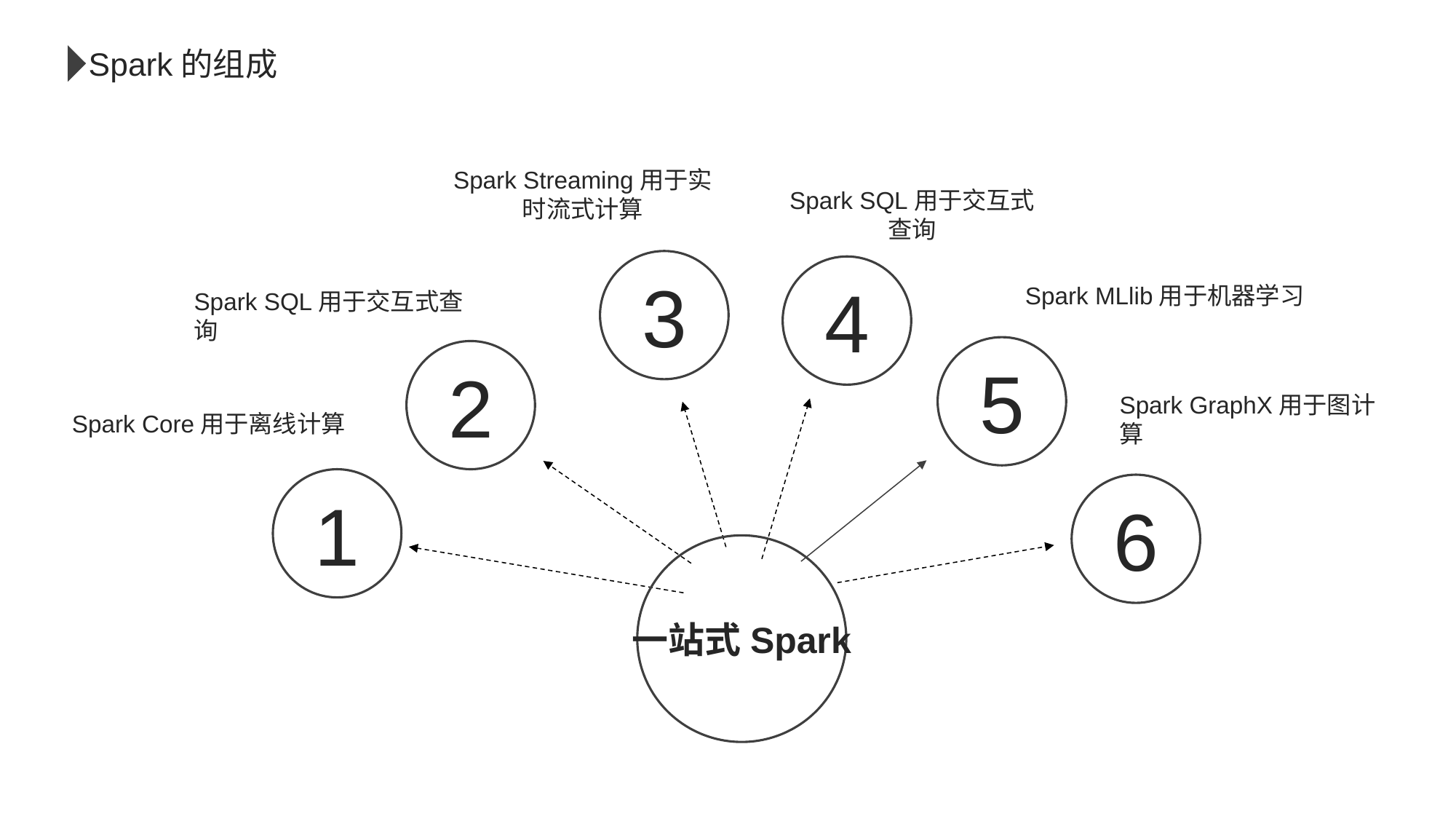

Spark的组成

Spark Streaming用于实时流式计算
Spark SQL用于交互式查询
Spark MLlib用于机器学习
Spark SQL用于交互式查询
Spark GraphX用于图计算
Spark Core用于离线计算
3
4
5
2

1
6
一站式Spark